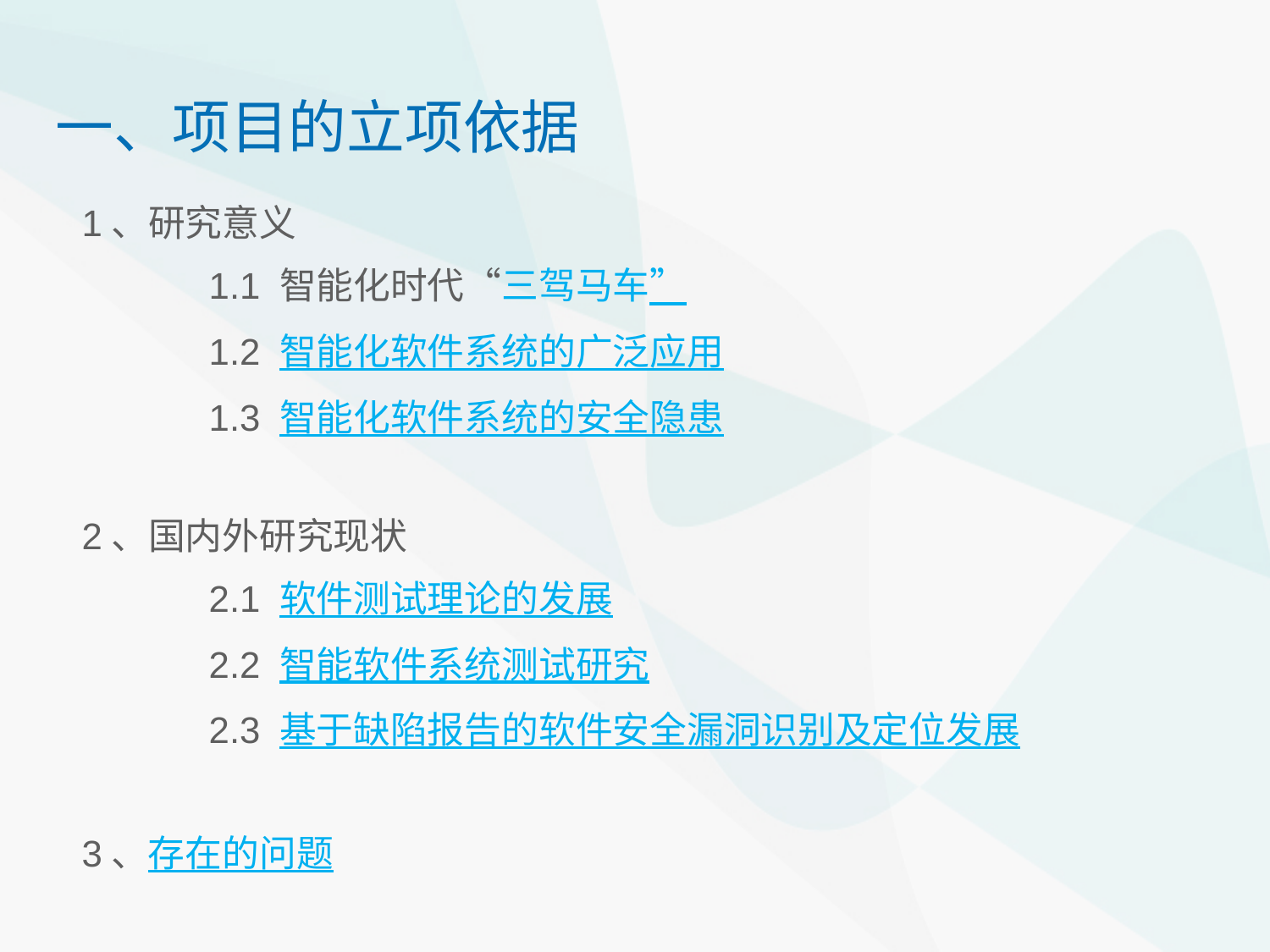

一、项目的立项依据
1、研究意义
 	1.1 智能化时代“三驾马车”
	1.2 智能化软件系统的广泛应用
	1.3 智能化软件系统的安全隐患

2、国内外研究现状
	2.1 软件测试理论的发展
	2.2 智能软件系统测试研究
	2.3 基于缺陷报告的软件安全漏洞识别及定位发展

3、存在的问题